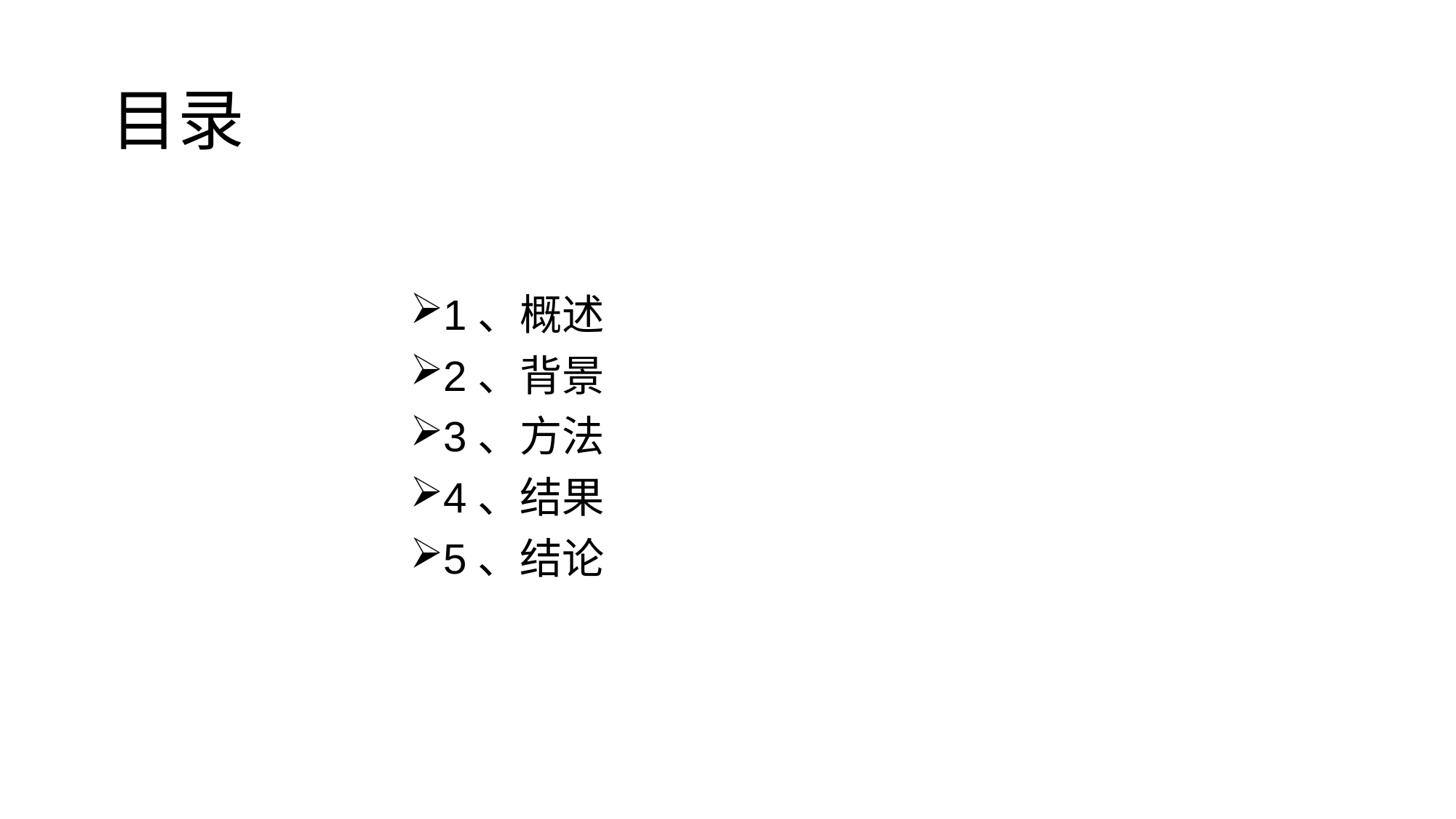

# 目录
1、概述
2、背景
3、方法
4、结果
5、结论